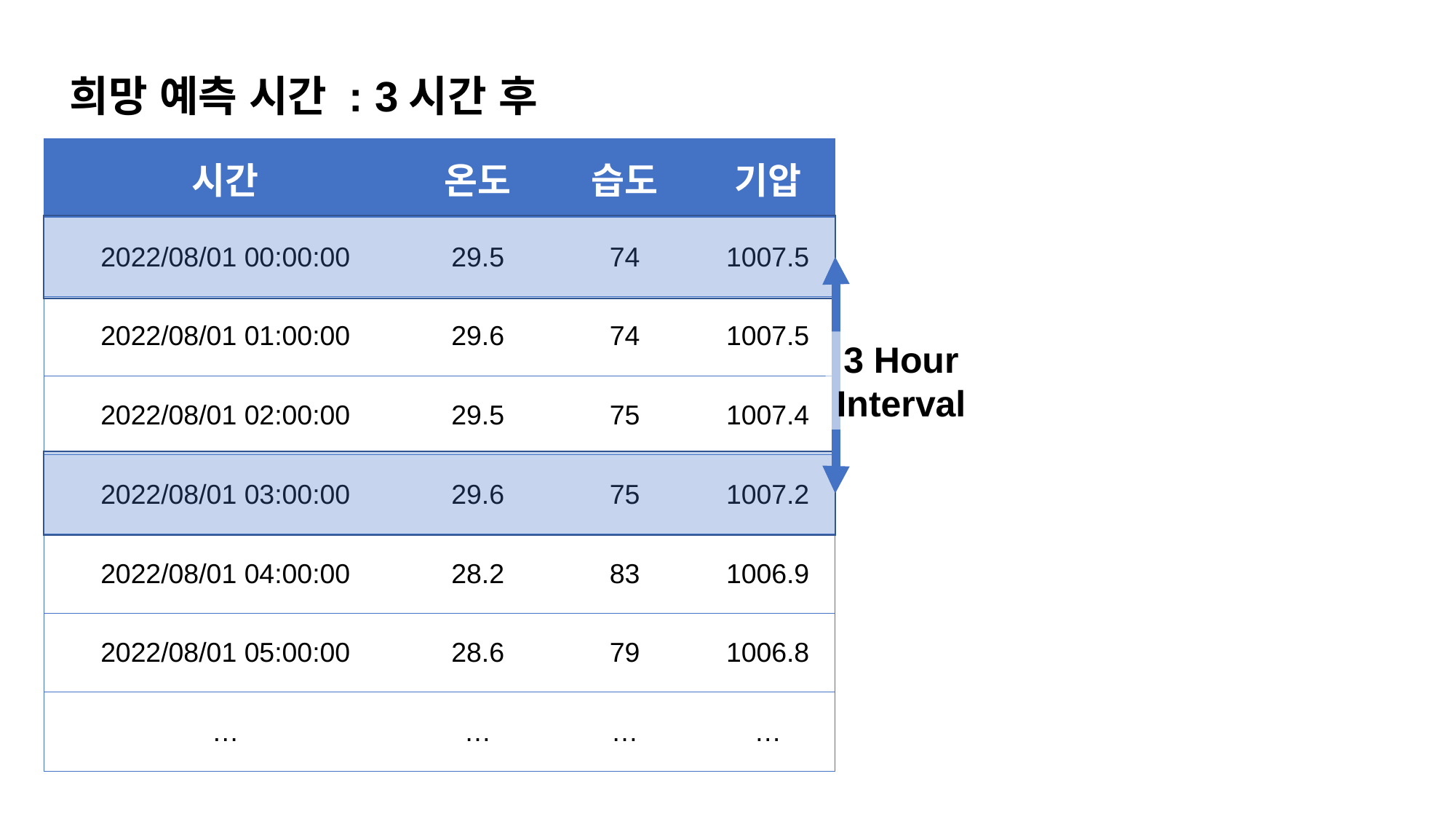

희망 예측 시간 : 3시간 후
| 시간 | 온도 | 습도 | 기압 |
| --- | --- | --- | --- |
| 2022/08/01 00:00:00 | 29.5 | 74 | 1007.5 |
| 2022/08/01 01:00:00 | 29.6 | 74 | 1007.5 |
| 2022/08/01 02:00:00 | 29.5 | 75 | 1007.4 |
| 2022/08/01 03:00:00 | 29.6 | 75 | 1007.2 |
| 2022/08/01 04:00:00 | 28.2 | 83 | 1006.9 |
| 2022/08/01 05:00:00 | 28.6 | 79 | 1006.8 |
| … | … | … | … |

3 Hour
Interval